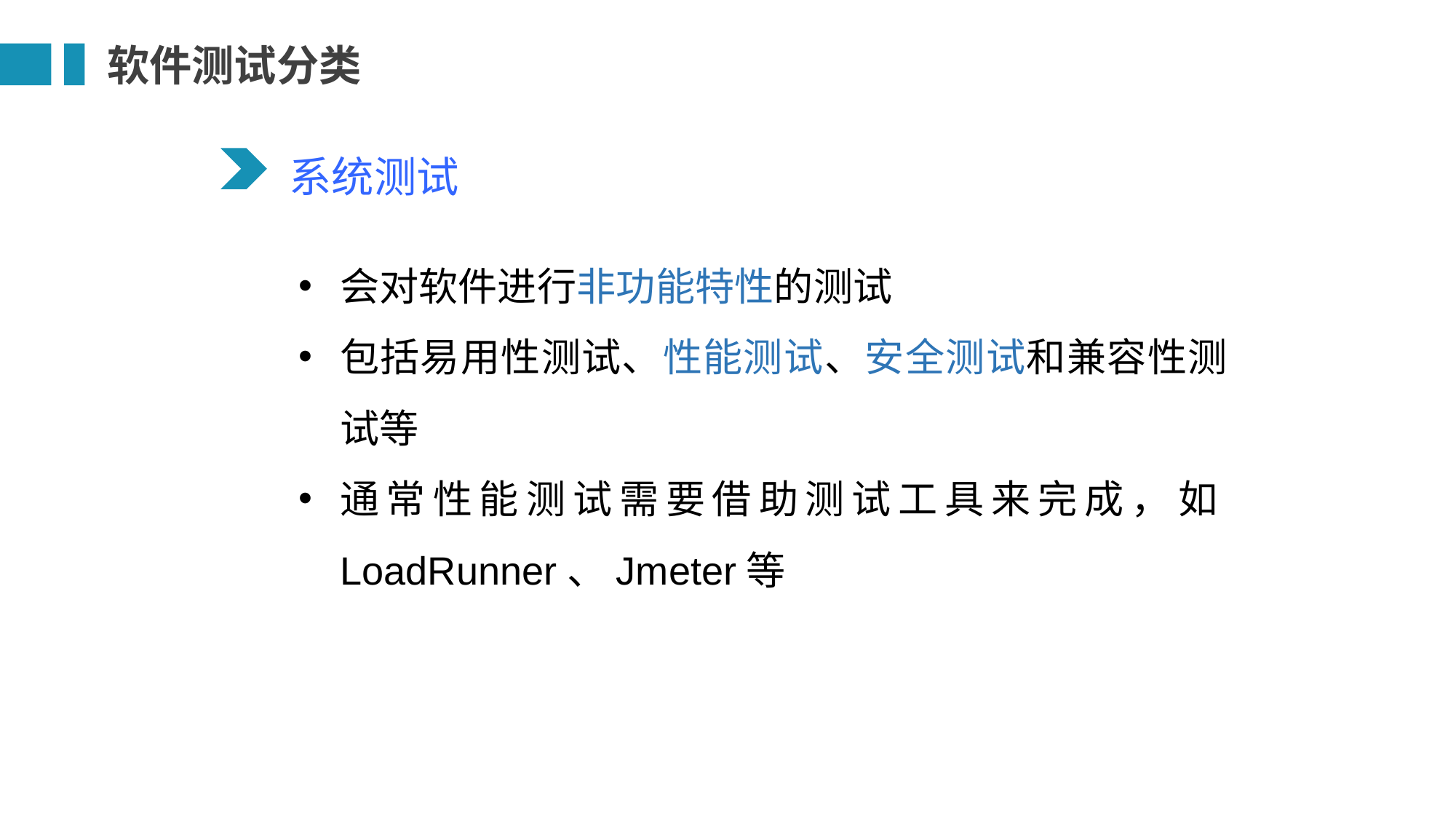

软件测试分类

系统测试

会对软件进行非功能特性的测试
包括易用性测试、性能测试、安全测试和兼容性测试等
通常性能测试需要借助测试工具来完成，如LoadRunner、Jmeter等
19